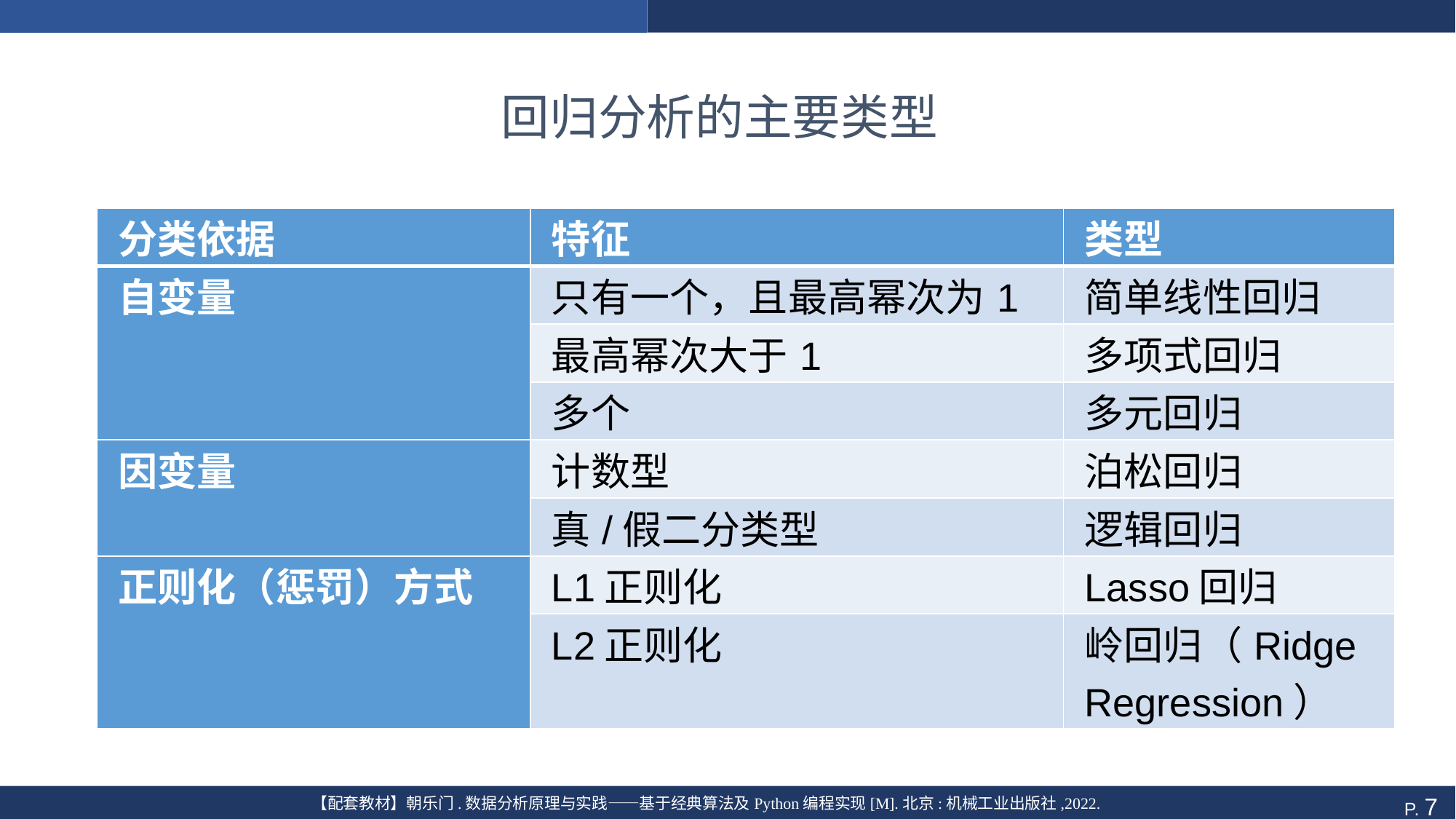

# 回归分析的主要类型
| 分类依据 | 特征 | 类型 |
| --- | --- | --- |
| 自变量 | 只有一个，且最高幂次为1 | 简单线性回归 |
|  | 最高幂次大于1 | 多项式回归 |
|  | 多个 | 多元回归 |
| 因变量 | 计数型 | 泊松回归 |
|  | 真/假二分类型 | 逻辑回归 |
| 正则化（惩罚）方式 | L1正则化 | Lasso回归 |
|  | L2正则化 | 岭回归（Ridge Regression） |